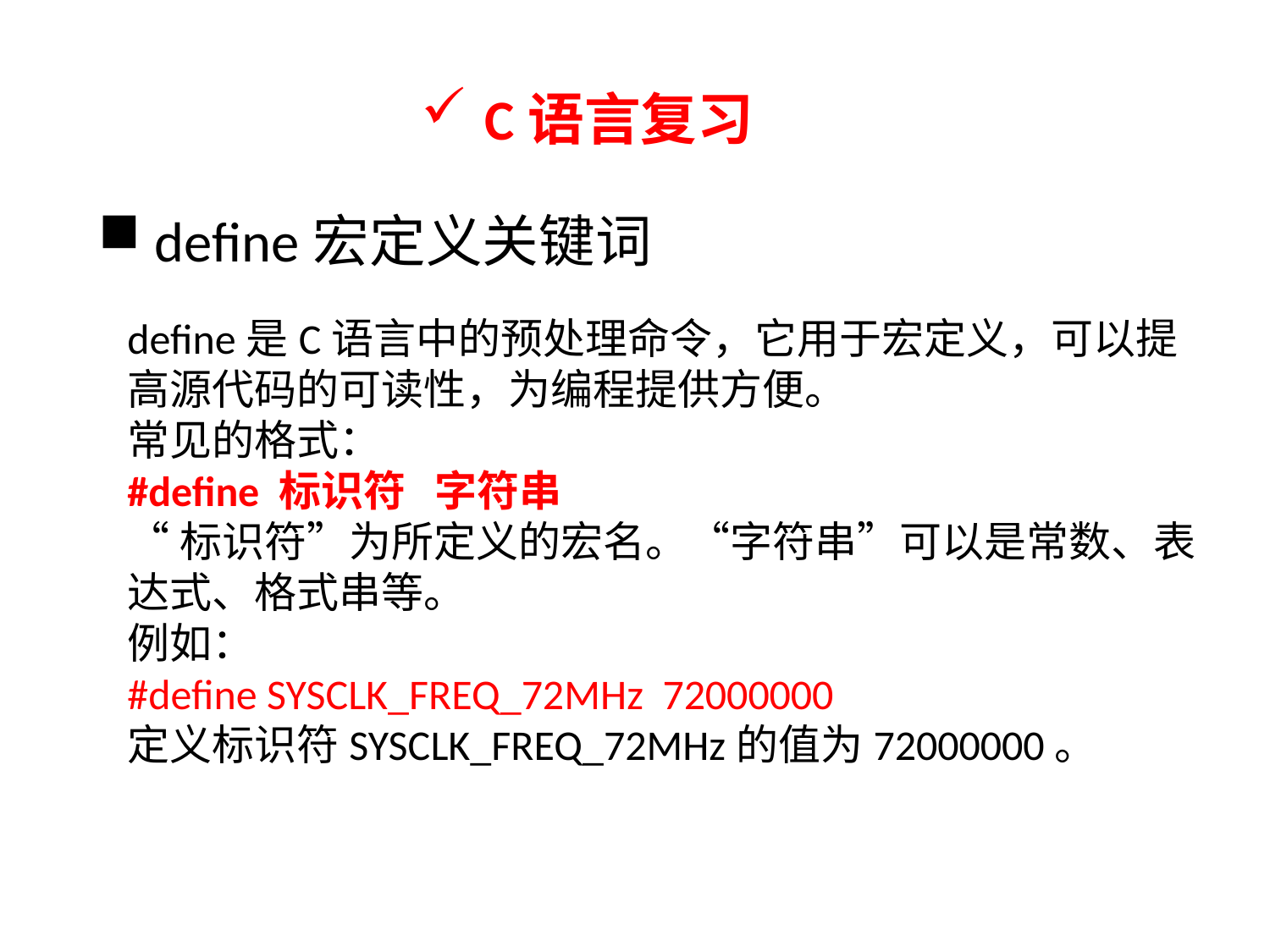

C语言复习
 define宏定义关键词
define是C语言中的预处理命令，它用于宏定义，可以提高源代码的可读性，为编程提供方便。
常见的格式：
#define 标识符   字符串
“标识符”为所定义的宏名。“字符串”可以是常数、表达式、格式串等。
例如：
#define SYSCLK_FREQ_72MHz  72000000
定义标识符SYSCLK_FREQ_72MHz的值为72000000。